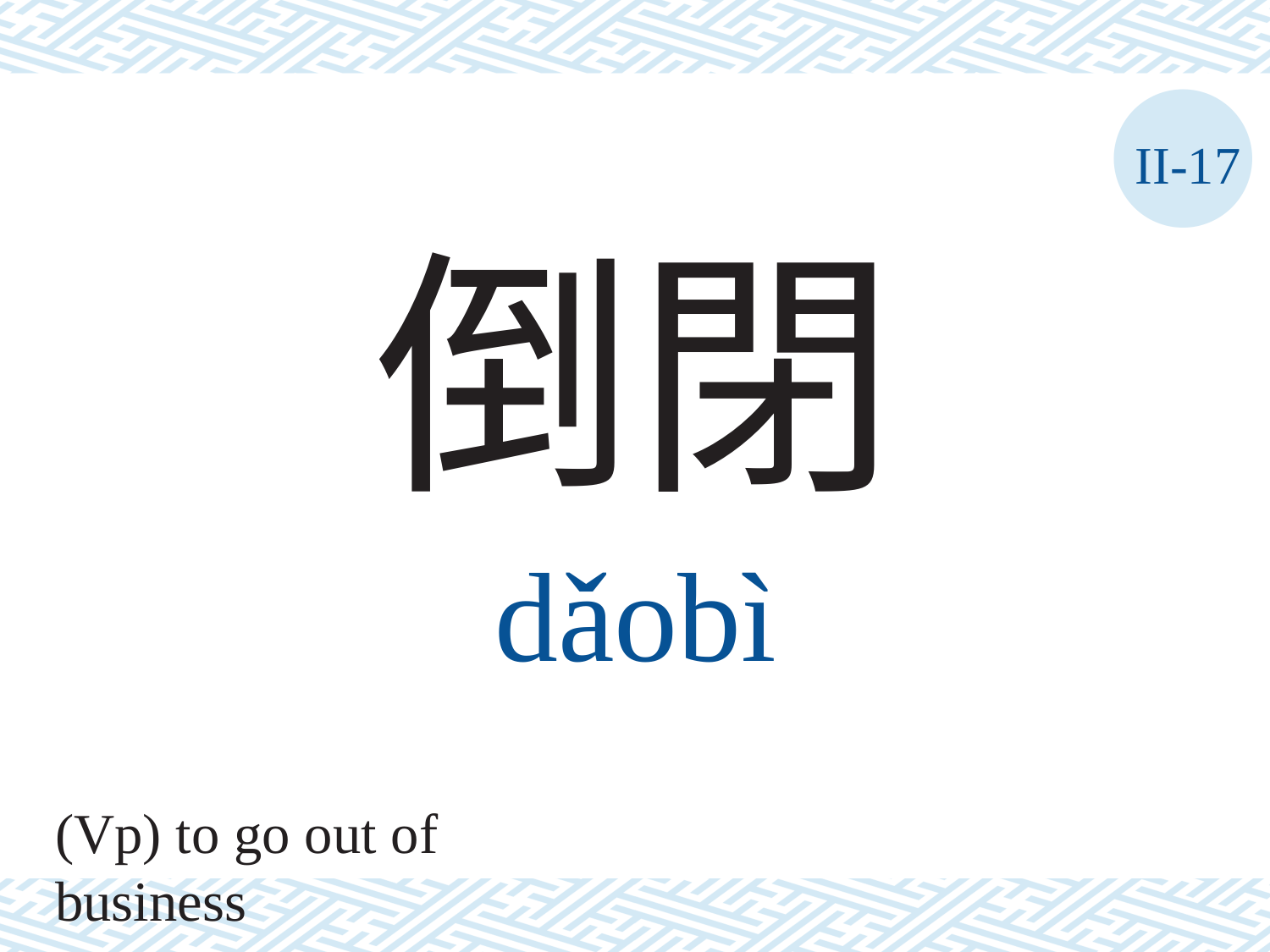

II-17
倒閉
dǎobì
(Vp) to go out of business